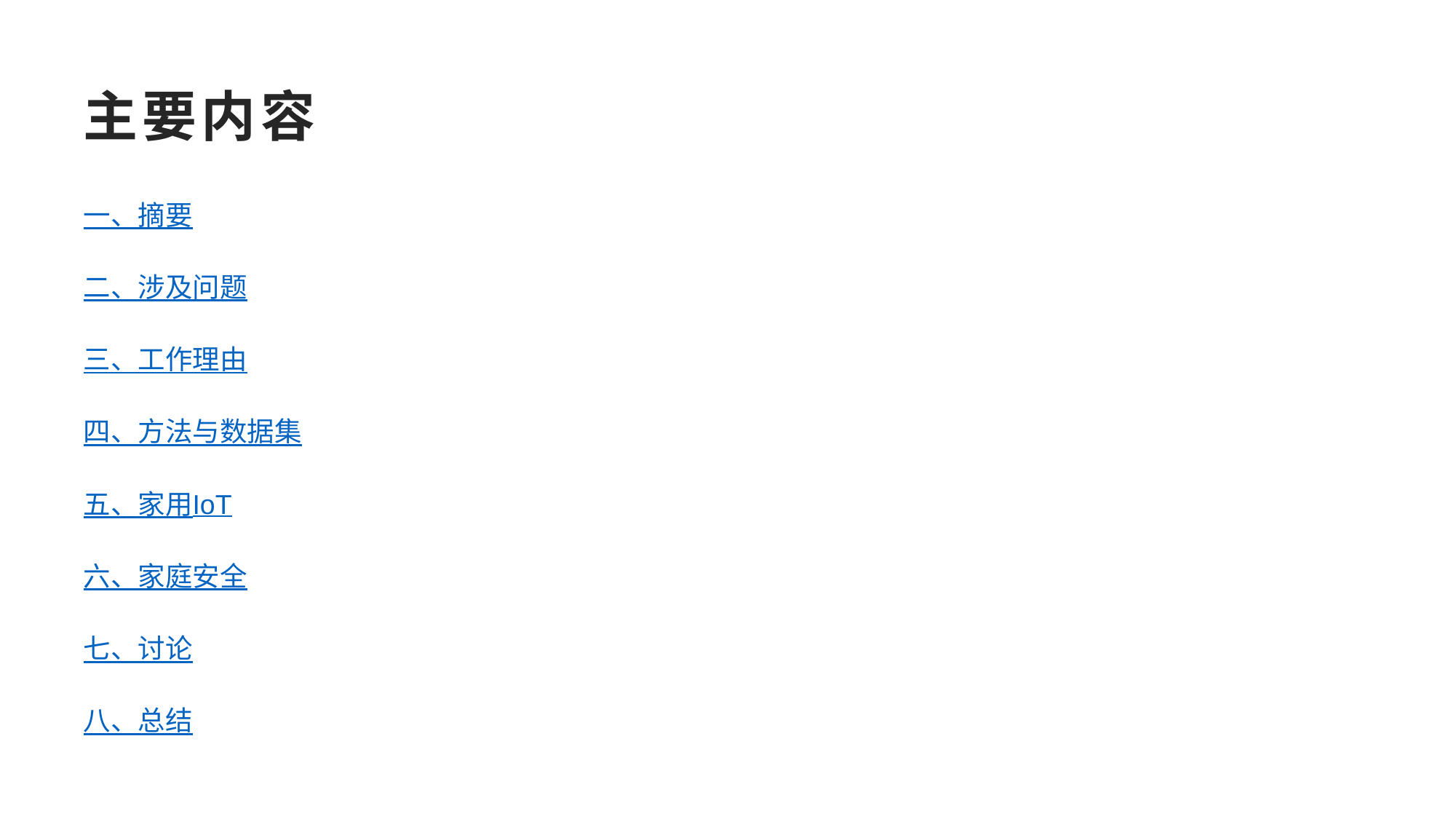

# 主要内容
一、摘要

二、涉及问题

三、工作理由

四、方法与数据集

五、家用IoT

六、家庭安全

七、讨论

八、总结